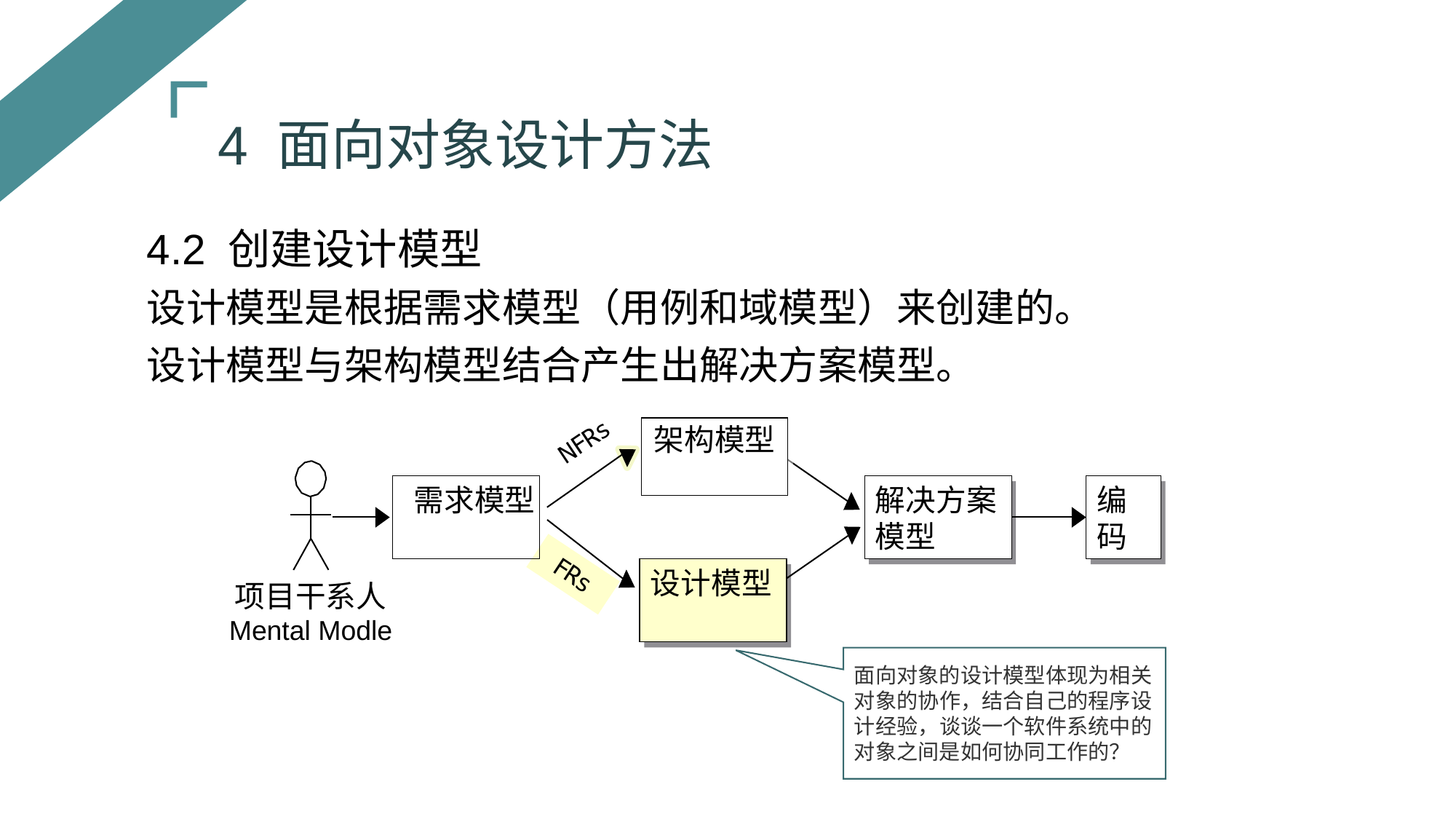

4 面向对象设计方法
4.2 创建设计模型
设计模型是根据需求模型（用例和域模型）来创建的。
设计模型与架构模型结合产生出解决方案模型。

架构模型

NFRs

需求模型
解决方案模型

编码

FRs
设计模型

项目干系人
Mental Modle
面向对象的设计模型体现为相关对象的协作，结合自己的程序设计经验，谈谈一个软件系统中的对象之间是如何协同工作的？